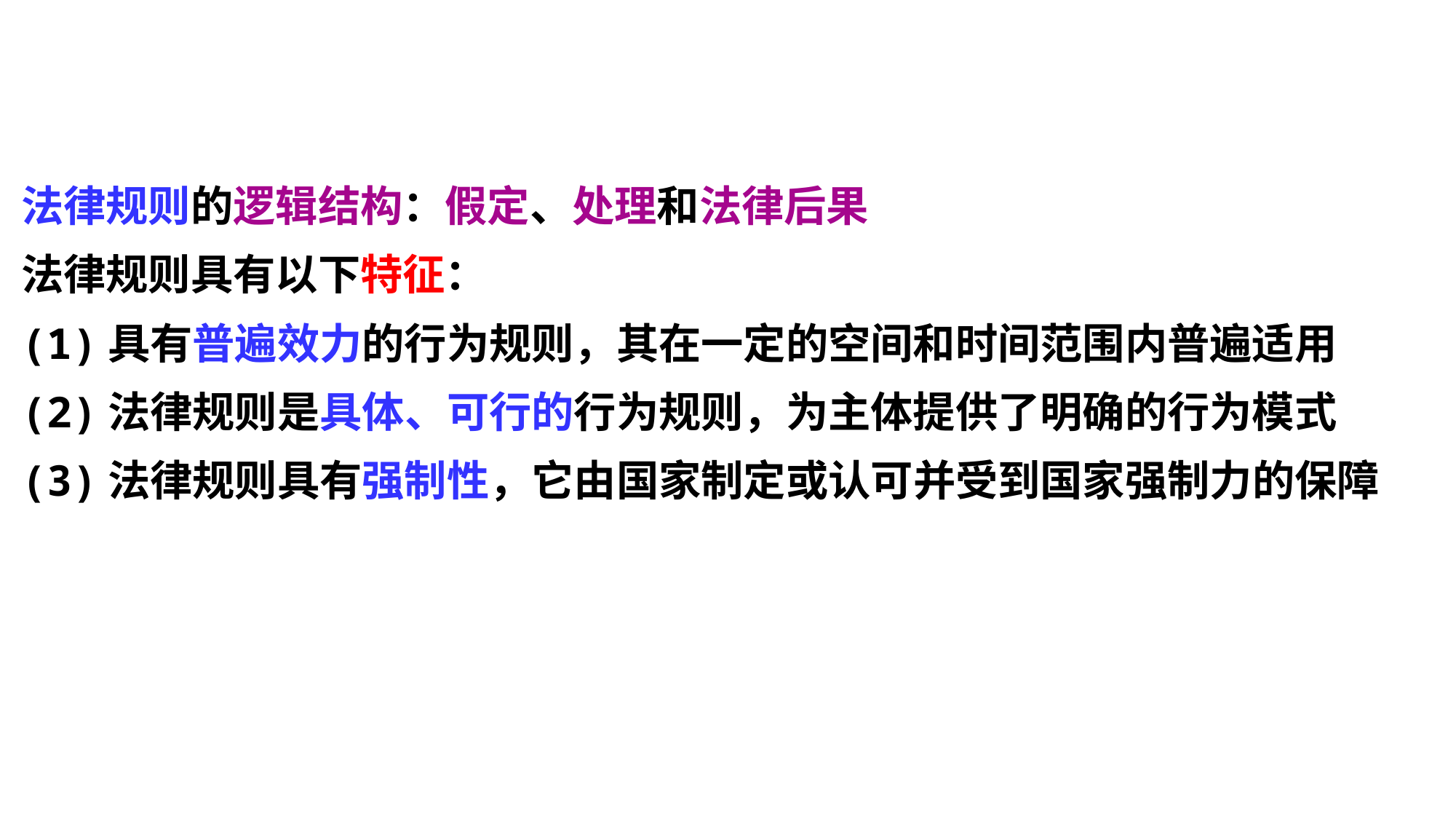

法律规则的逻辑结构：假定、处理和法律后果
法律规则具有以下特征：
(1)具有普遍效力的行为规则，其在一定的空间和时间范围内普遍适用
(2)法律规则是具体、可行的行为规则，为主体提供了明确的行为模式
(3)法律规则具有强制性，它由国家制定或认可并受到国家强制力的保障